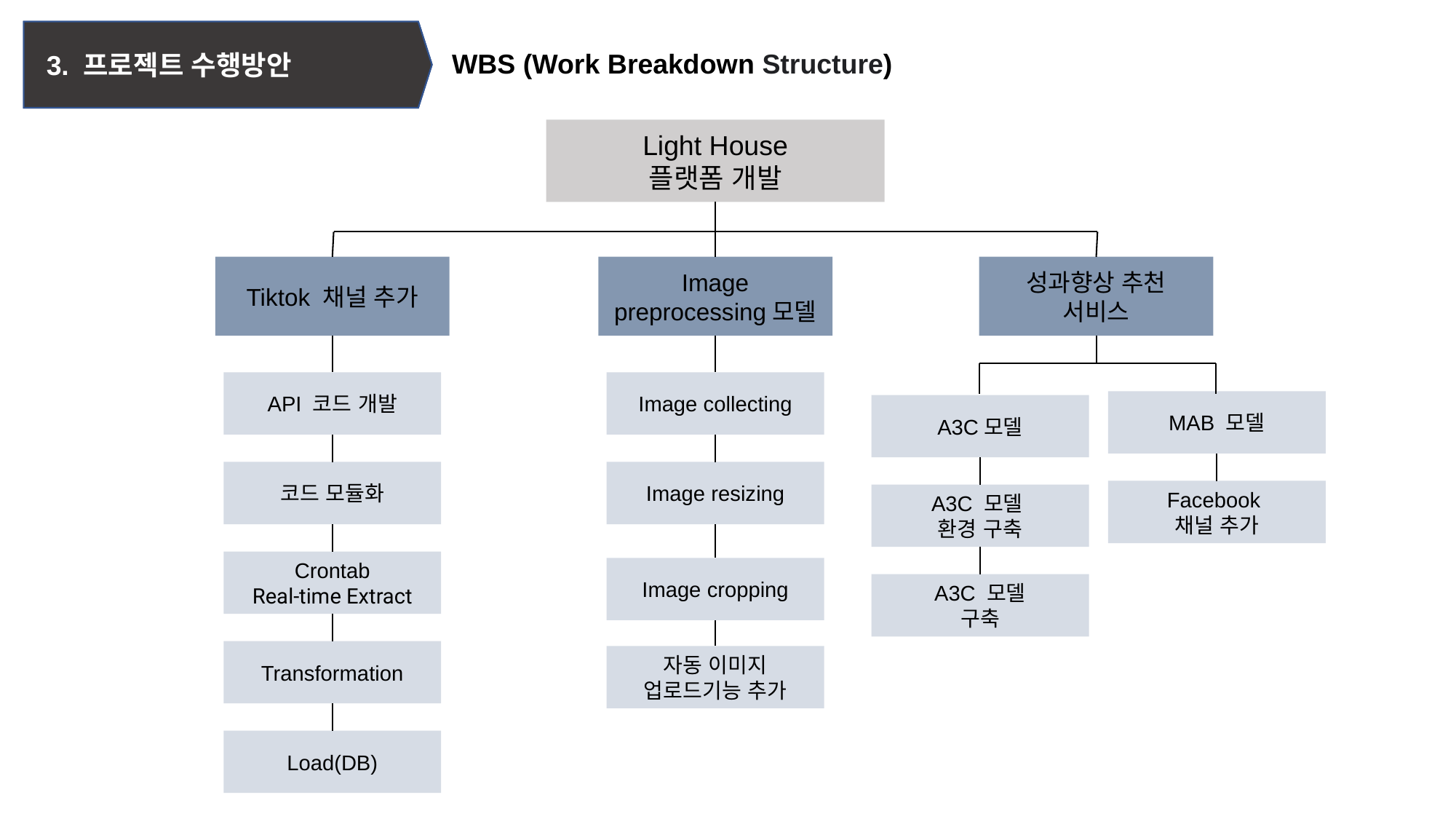

3. 프로젝트 수행방안
WBS (Work Breakdown Structure)
4. 프로젝트 계획
Light House
플랫폼 개발
Tiktok 채널 추가
Image preprocessing모델
성과향상 추천
서비스
API 코드 개발
Image collecting
MAB 모델
A3C모델
코드 모듈화
Image resizing
Facebook
채널 추가
A3C 모델
환경 구축
Crontab
Real-time Extract
Image cropping
A3C 모델
구축
Transformation
자동 이미지 업로드기능 추가
Load(DB)